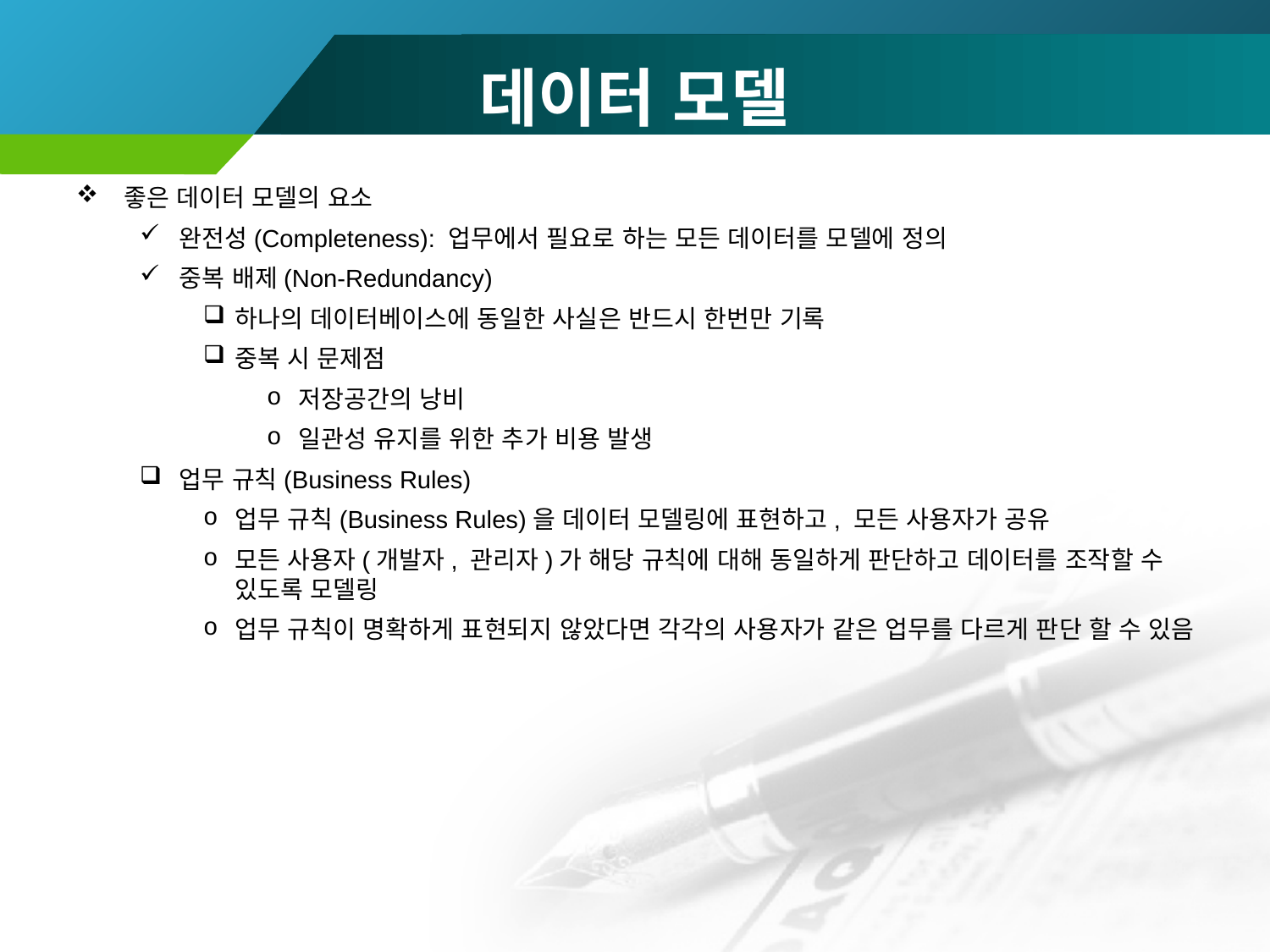

데이터 모델
좋은 데이터 모델의 요소
완전성(Completeness): 업무에서 필요로 하는 모든 데이터를 모델에 정의
중복 배제(Non-Redundancy)
하나의 데이터베이스에 동일한 사실은 반드시 한번만 기록
중복 시 문제점
저장공간의 낭비
일관성 유지를 위한 추가 비용 발생
업무 규칙(Business Rules)
업무 규칙(Business Rules)을 데이터 모델링에 표현하고, 모든 사용자가 공유
모든 사용자(개발자, 관리자)가 해당 규칙에 대해 동일하게 판단하고 데이터를 조작할 수 있도록 모델링
업무 규칙이 명확하게 표현되지 않았다면 각각의 사용자가 같은 업무를 다르게 판단 할 수 있음